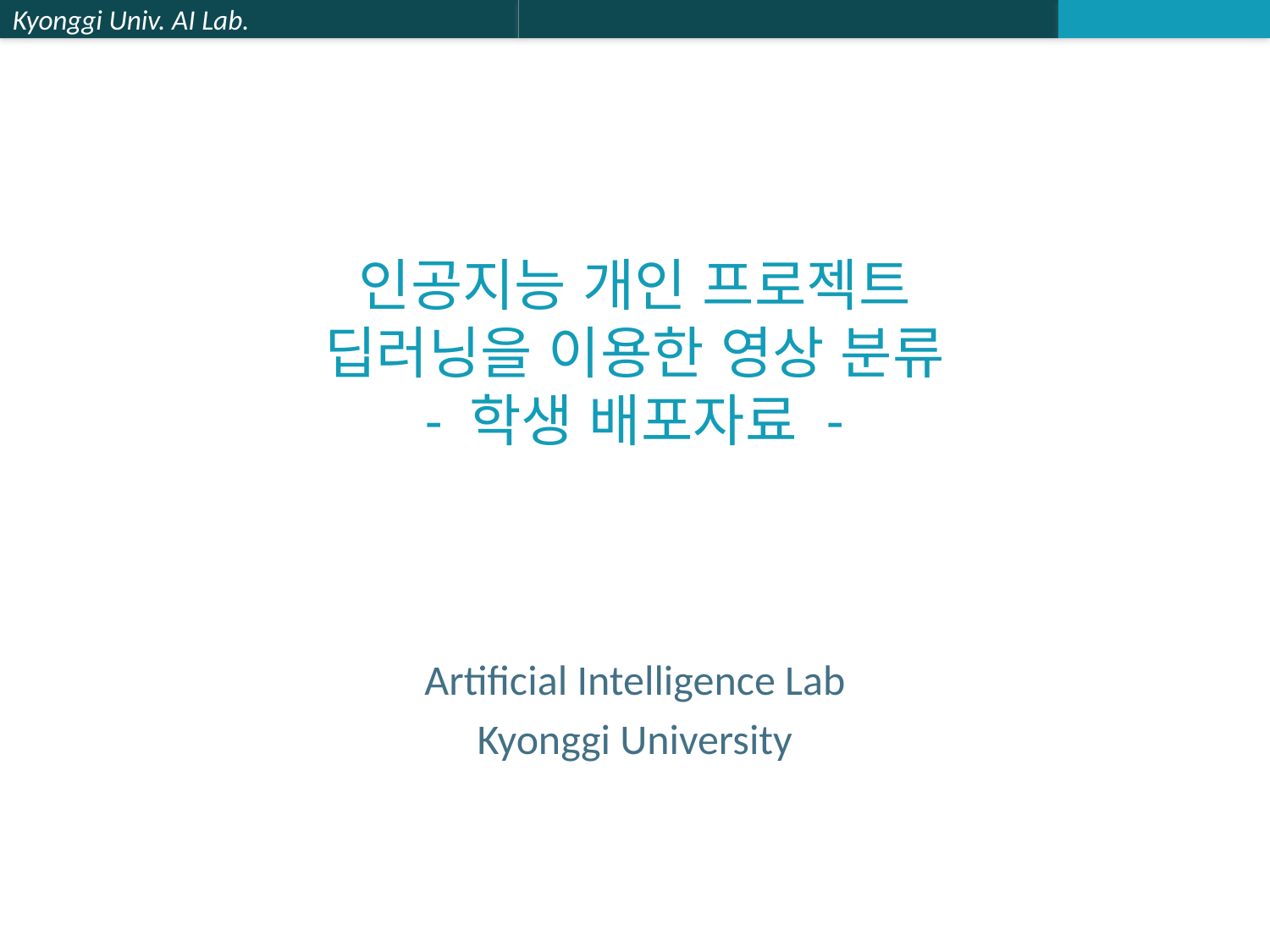

# 인공지능 개인 프로젝트 딥러닝을 이용한 영상 분류 - 학생 배포자료 -

Artificial Intelligence Lab
Kyonggi University